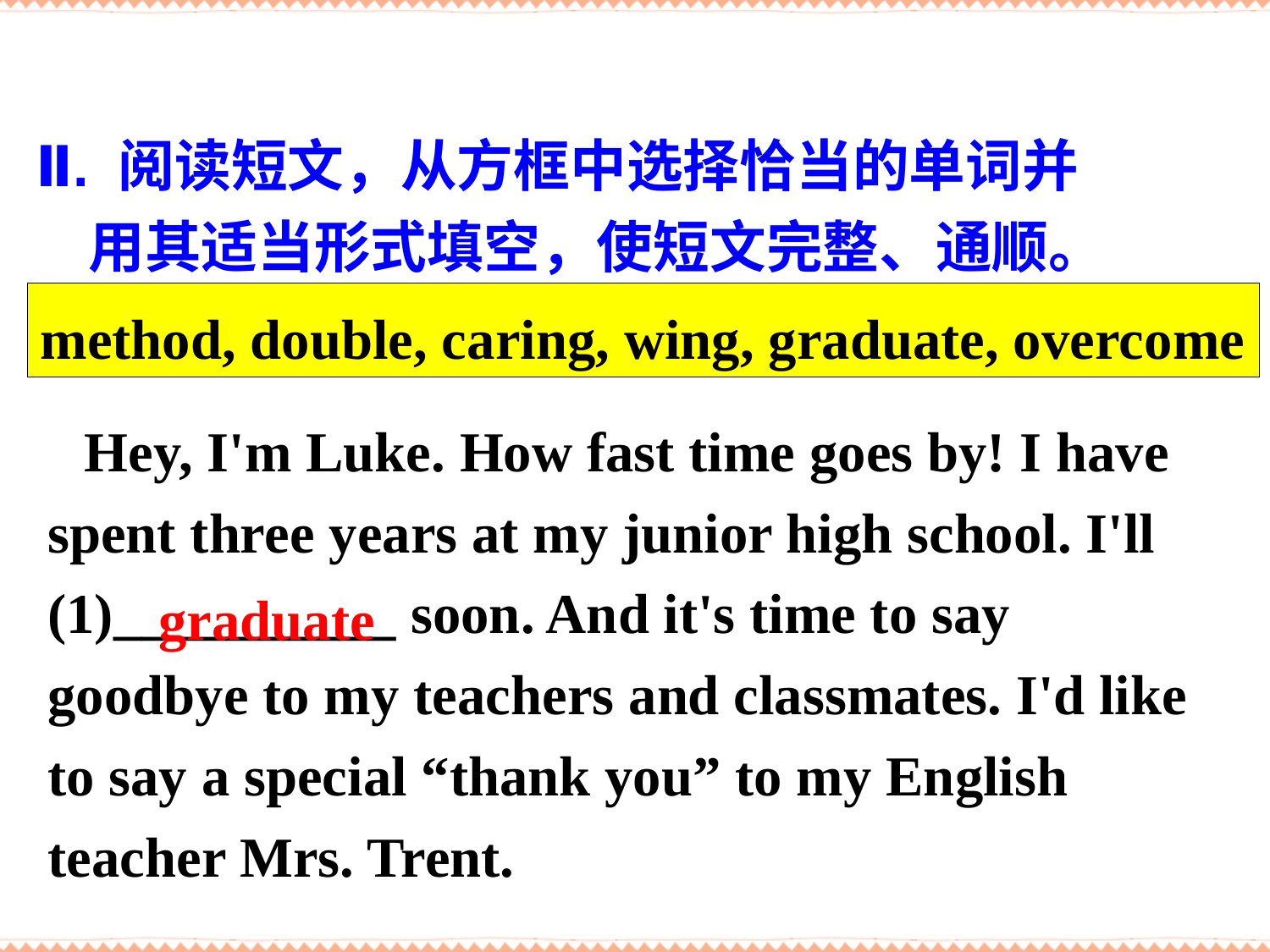

Ⅱ. 阅读短文，从方框中选择恰当的单词并
   用其适当形式填空，使短文完整、通顺。
method, double, caring, wing, graduate, overcome
Hey, I'm Luke. How fast time goes by! I have spent three years at my junior high school. I'll (1)__________ soon. And it's time to say goodbye to my teachers and classmates. I'd like to say a special “thank you” to my English teacher Mrs. Trent.
graduate